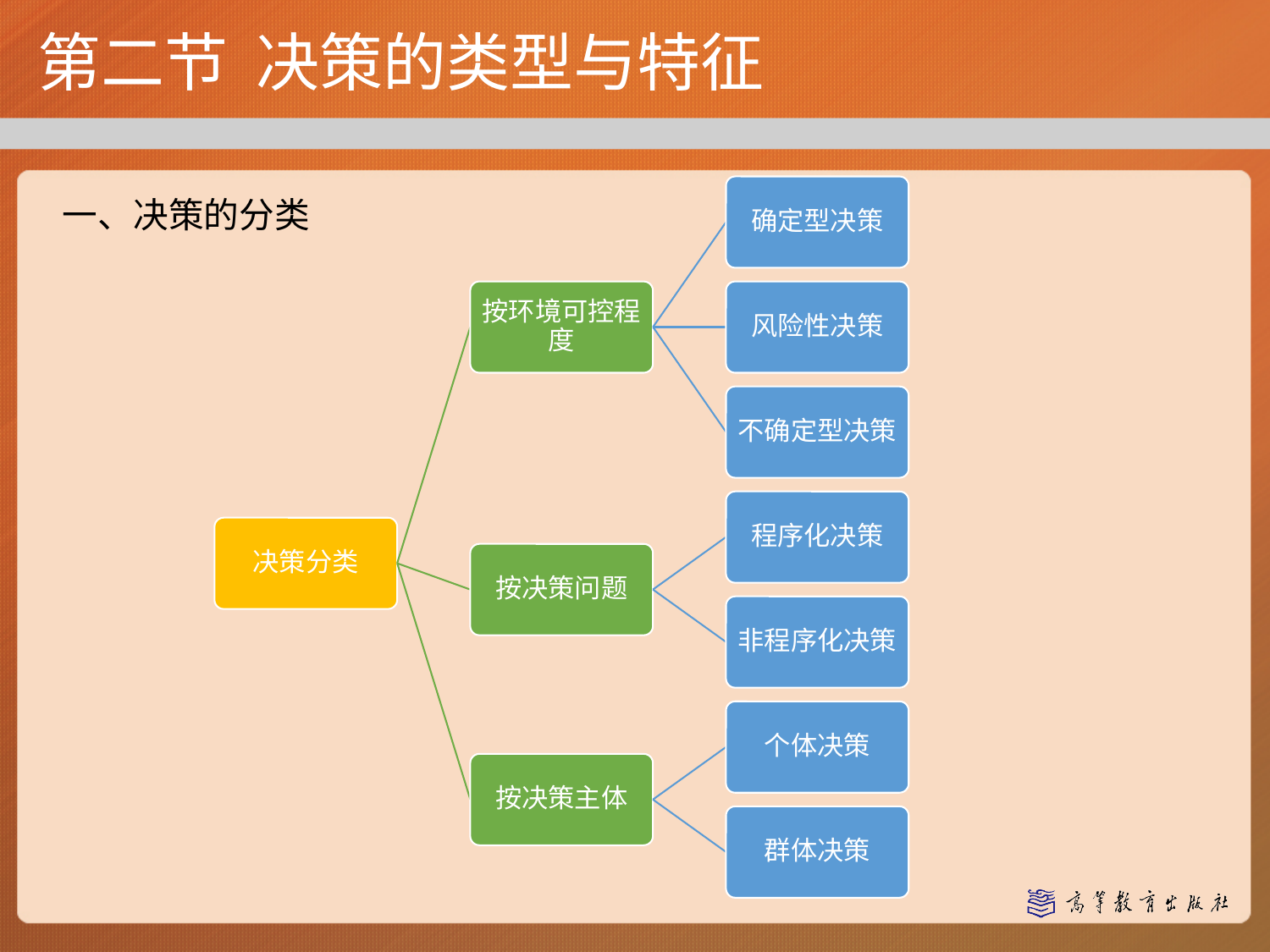

第二节  决策的类型与特征
一、决策的分类
决策分类

按环境可控程度

确定型决策

风险性决策

不确定型决策

按决策问题

程序化决策

非程序化决策

按决策主体

个体决策

群体决策